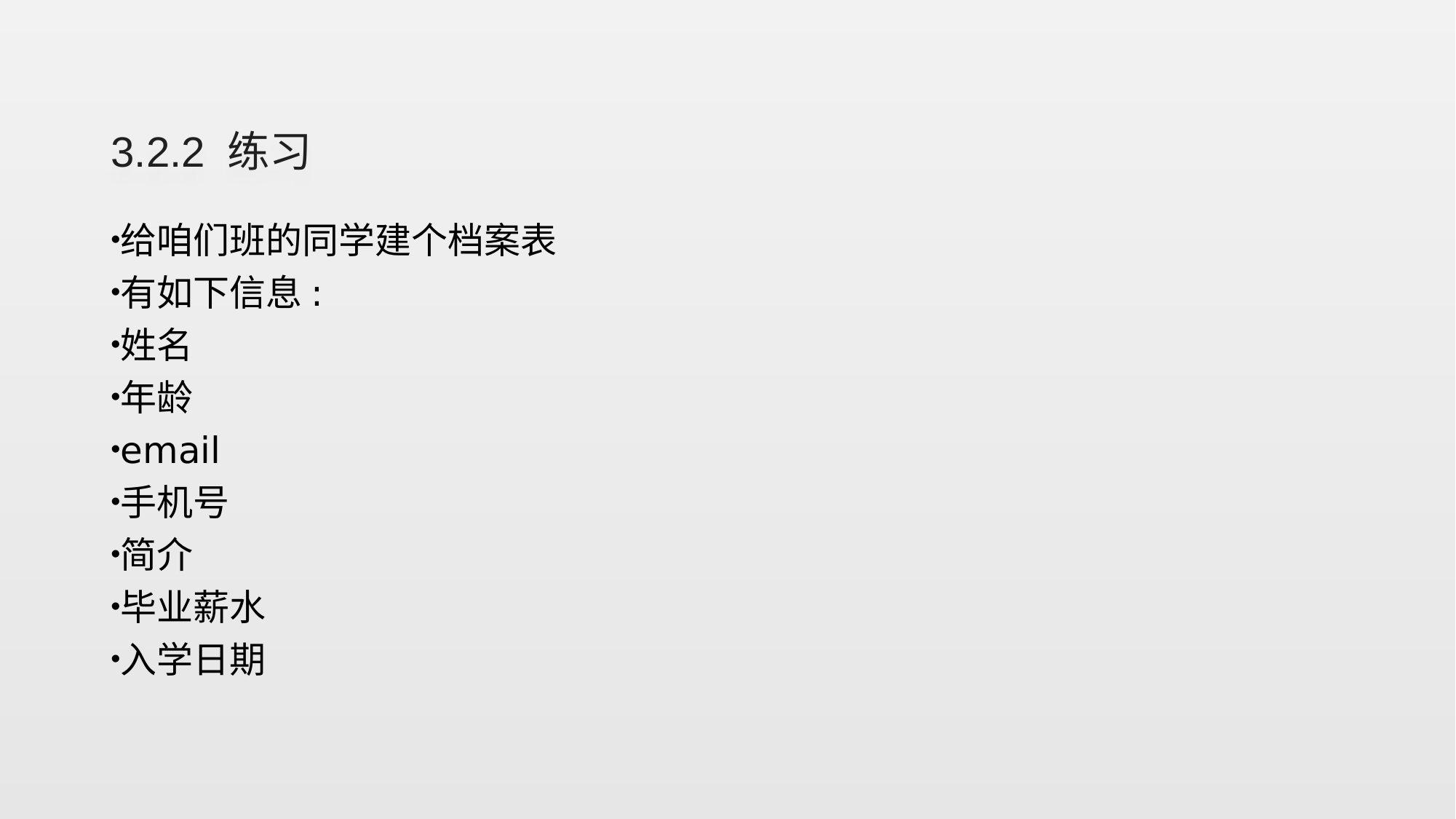

# 3.2.2 练习
给咱们班的同学建个档案表
有如下信息:
姓名
年龄
email
手机号
简介
毕业薪水
入学日期